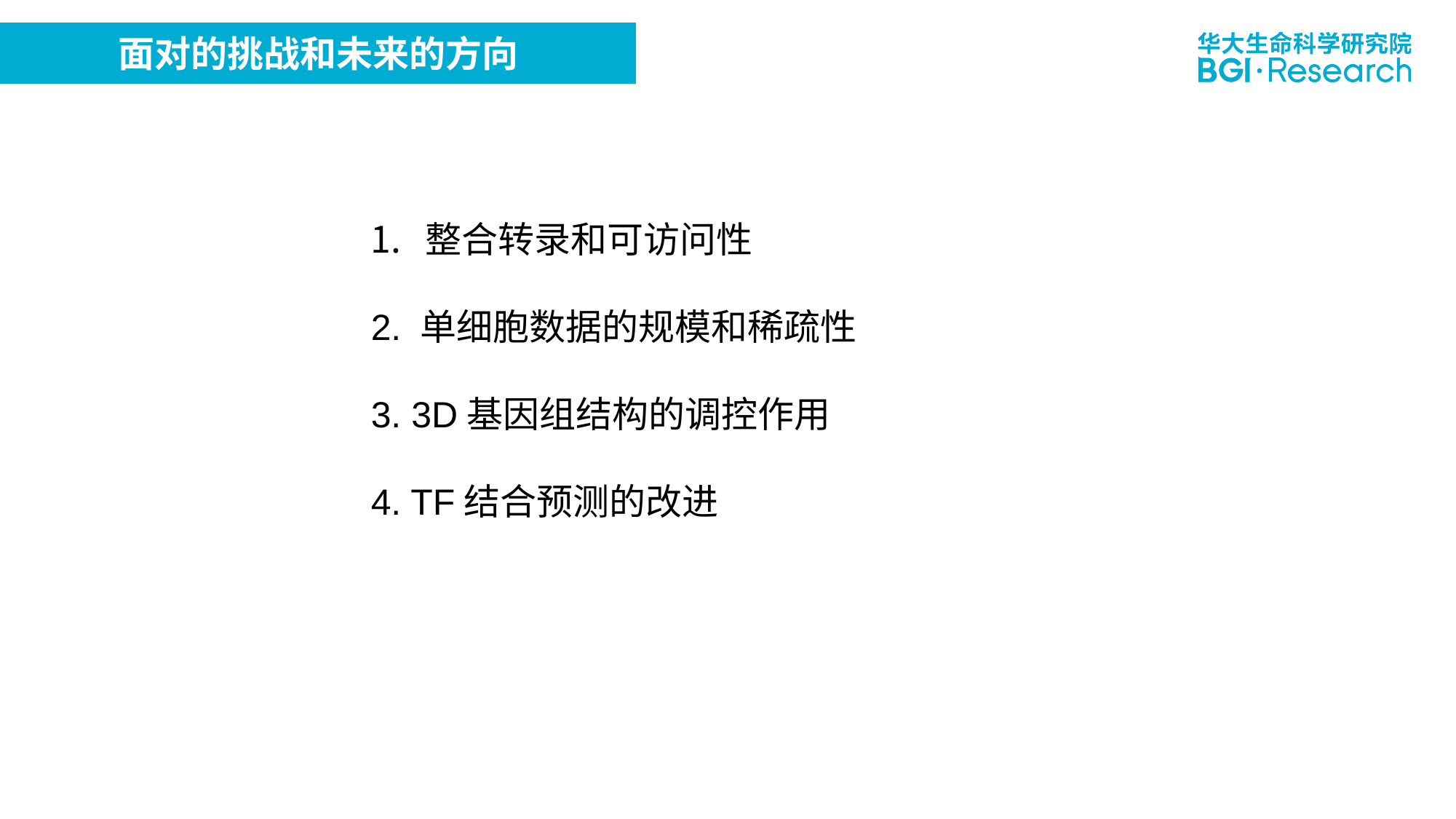

面对的挑战和未来的方向
整合转录和可访问性

2. 单细胞数据的规模和稀疏性

3. 3D基因组结构的调控作用

4. TF结合预测的改进